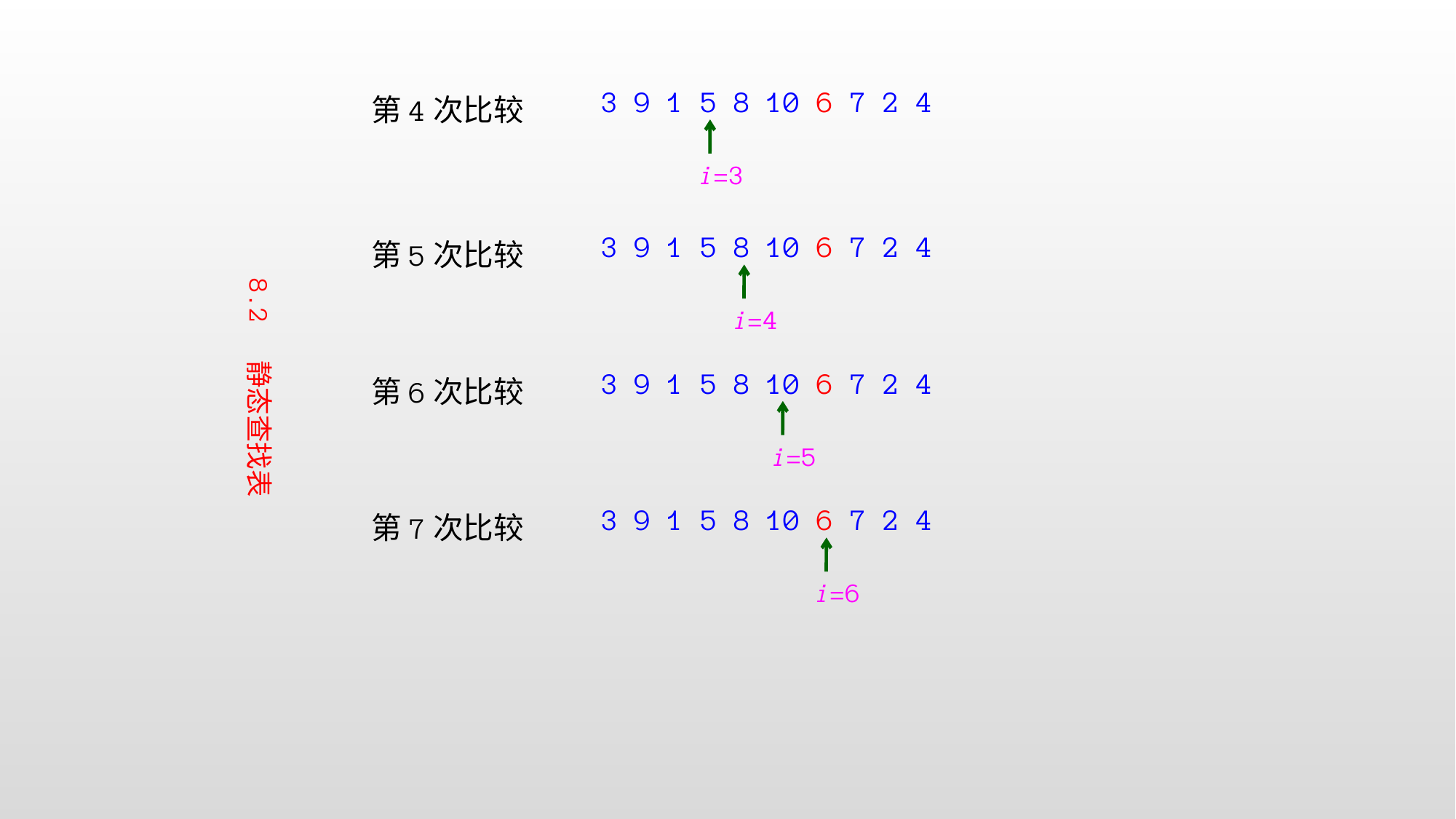

3 9 1 5 8 10 6 7 2 4
第4次比较
i=3
8.2  静态查找表
3 9 1 5 8 10 6 7 2 4
第5次比较
i=4
3 9 1 5 8 10 6 7 2 4
第6次比较
i=5
3 9 1 5 8 10 6 7 2 4
第7次比较
i=6